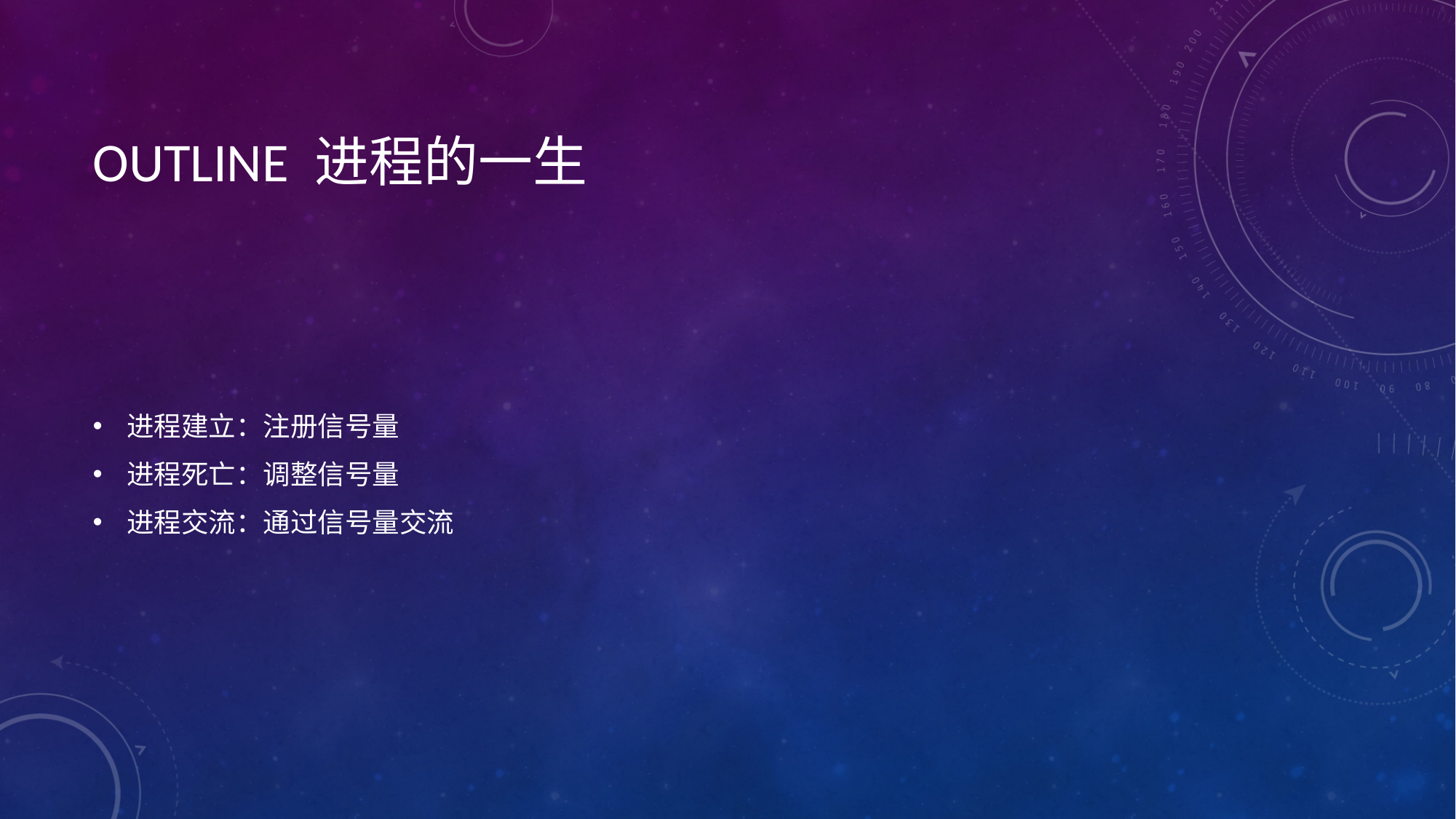

# Outline 进程的一生
进程建立：注册信号量
进程死亡：调整信号量
进程交流：通过信号量交流